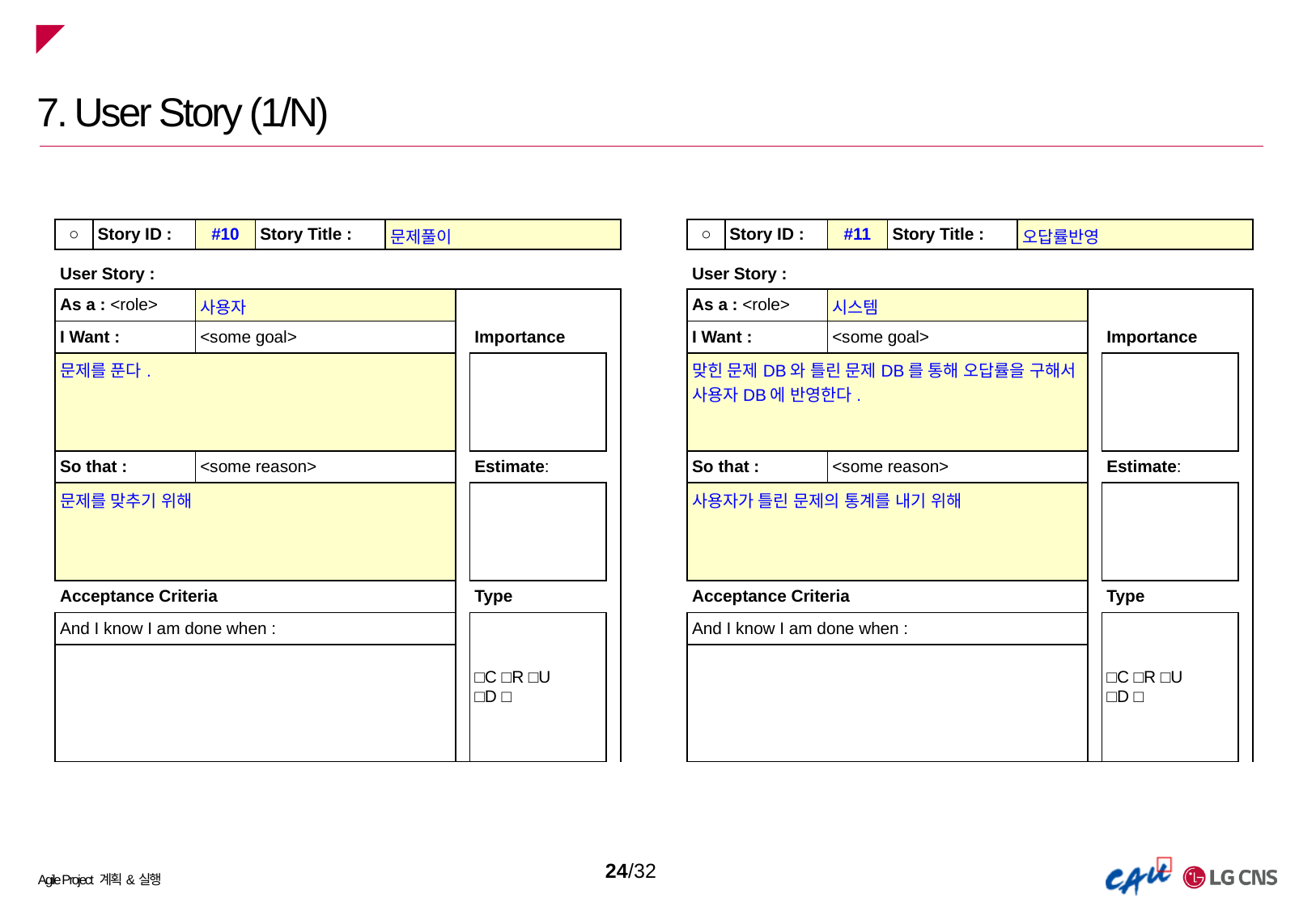

7. User Story (1/N)
| ○ | Story ID : | #10 | Story Title : | 문제풀이 |  |  |  |
| --- | --- | --- | --- | --- | --- | --- | --- |
|  |  |  |  |  |  |  |  |
| User Story : |  |  |  |  |  |  |  |
| As a : <role> |  | 사용자 |  |  |  |  |  |
| I Want : |  | <some goal> |  |  |  | Importance |  |
| 문제를 푼다. |  |  |  |  |  |  |  |
|  |  |  |  |  |  |  |  |
| So that : |  | <some reason> |  |  |  | Estimate: |  |
| 문제를 맞추기 위해 |  |  |  |  |  |  |  |
|  |  |  |  |  |  |  |  |
| Acceptance Criteria |  |  |  |  |  | Type |  |
| And I know I am done when : |  |  |  |  |  | □C □R □U □D □ |  |
|  |  |  |  |  |  |  |  |
| ○ | Story ID : | #11 | Story Title : | 오답률반영 |  |  |  |
| --- | --- | --- | --- | --- | --- | --- | --- |
|  |  |  |  |  |  |  |  |
| User Story : |  |  |  |  |  |  |  |
| As a : <role> |  | 시스템 |  |  |  |  |  |
| I Want : |  | <some goal> |  |  |  | Importance |  |
| 맞힌 문제DB와 틀린 문제DB를 통해 오답률을 구해서 사용자DB에 반영한다. |  |  |  |  |  |  |  |
|  |  |  |  |  |  |  |  |
| So that : |  | <some reason> |  |  |  | Estimate: |  |
| 사용자가 틀린 문제의 통계를 내기 위해 |  |  |  |  |  |  |  |
|  |  |  |  |  |  |  |  |
| Acceptance Criteria |  |  |  |  |  | Type |  |
| And I know I am done when : |  |  |  |  |  | □C □R □U □D □ |  |
|  |  |  |  |  |  |  |  |